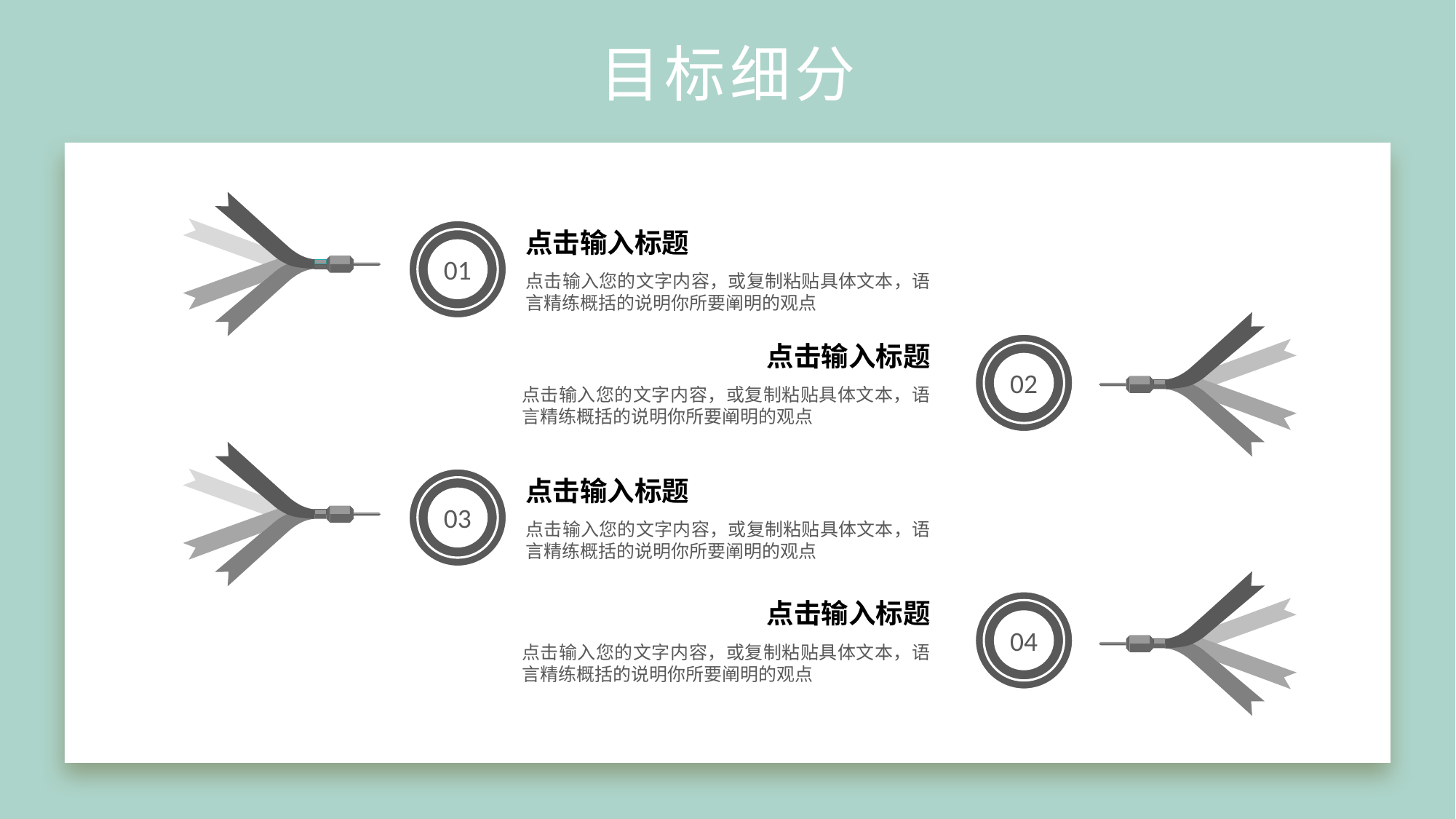

# 目标细分

点击输入标题

01
点击输入您的文字内容，或复制粘贴具体文本，语言精练概括的说明你所要阐明的观点

点击输入标题

02
点击输入您的文字内容，或复制粘贴具体文本，语言精练概括的说明你所要阐明的观点

点击输入标题

03
点击输入您的文字内容，或复制粘贴具体文本，语言精练概括的说明你所要阐明的观点

点击输入标题

04
点击输入您的文字内容，或复制粘贴具体文本，语言精练概括的说明你所要阐明的观点